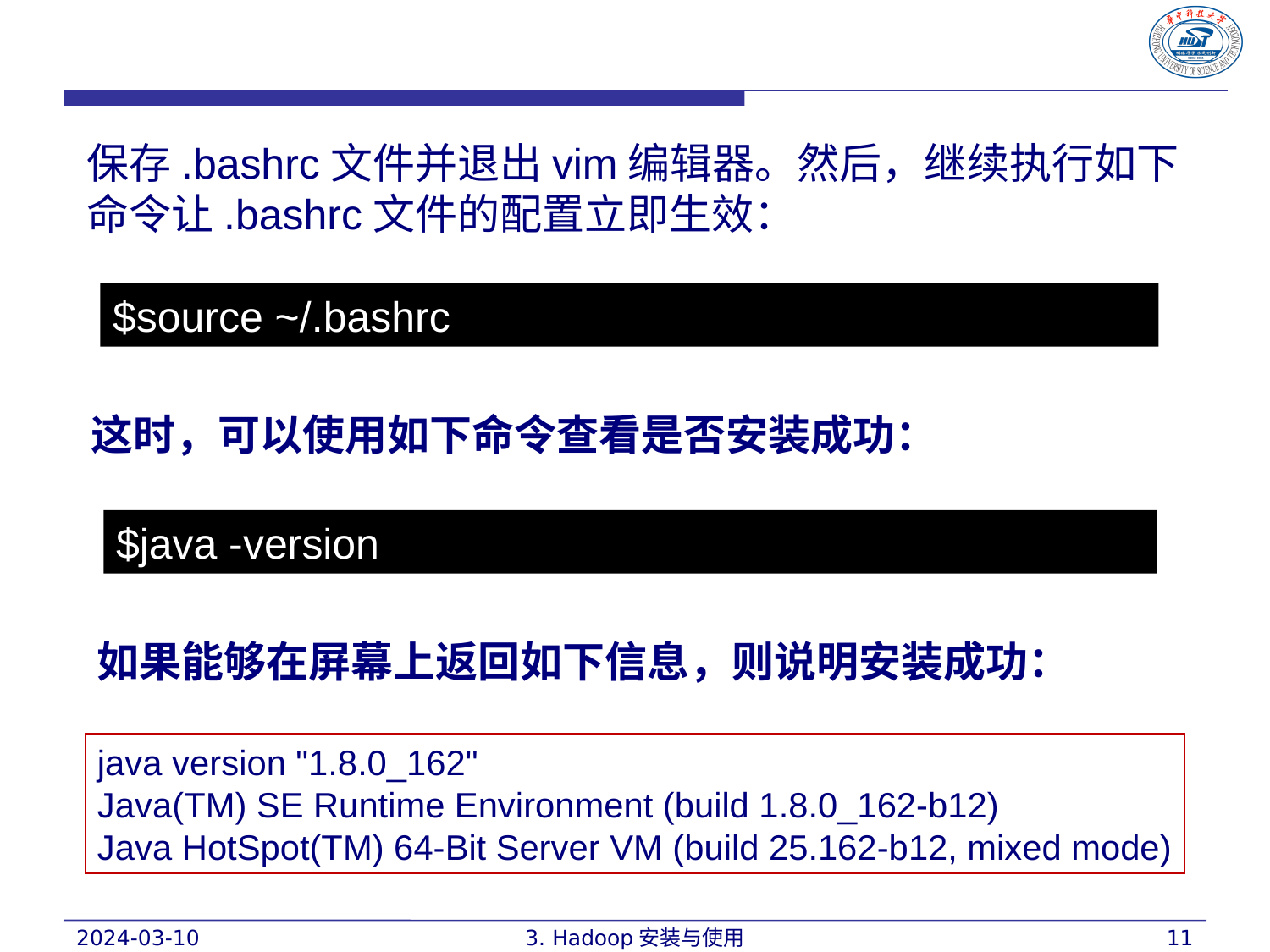

保存.bashrc文件并退出vim编辑器。然后，继续执行如下命令让.bashrc文件的配置立即生效：
$source ~/.bashrc
这时，可以使用如下命令查看是否安装成功：
$java -version
如果能够在屏幕上返回如下信息，则说明安装成功：
java version "1.8.0_162"
Java(TM) SE Runtime Environment (build 1.8.0_162-b12)
Java HotSpot(TM) 64-Bit Server VM (build 25.162-b12, mixed mode)
2024-03-10
3. Hadoop安装与使用
11